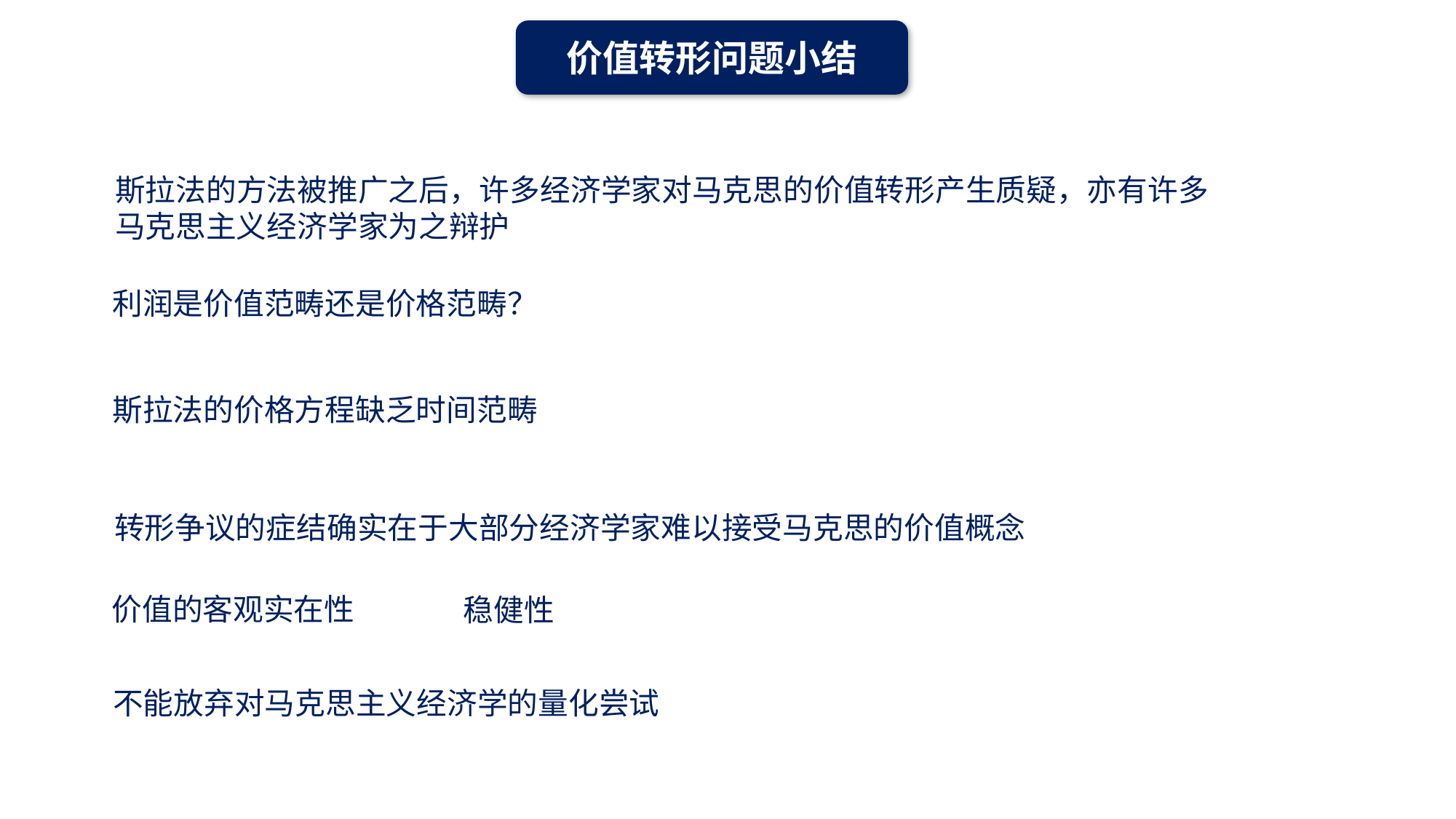

价值转形问题小结
斯拉法的方法被推广之后，许多经济学家对马克思的价值转形产生质疑，亦有许多
马克思主义经济学家为之辩护
利润是价值范畴还是价格范畴？
斯拉法的价格方程缺乏时间范畴
转形争议的症结确实在于大部分经济学家难以接受马克思的价值概念
价值的客观实在性
稳健性
不能放弃对马克思主义经济学的量化尝试